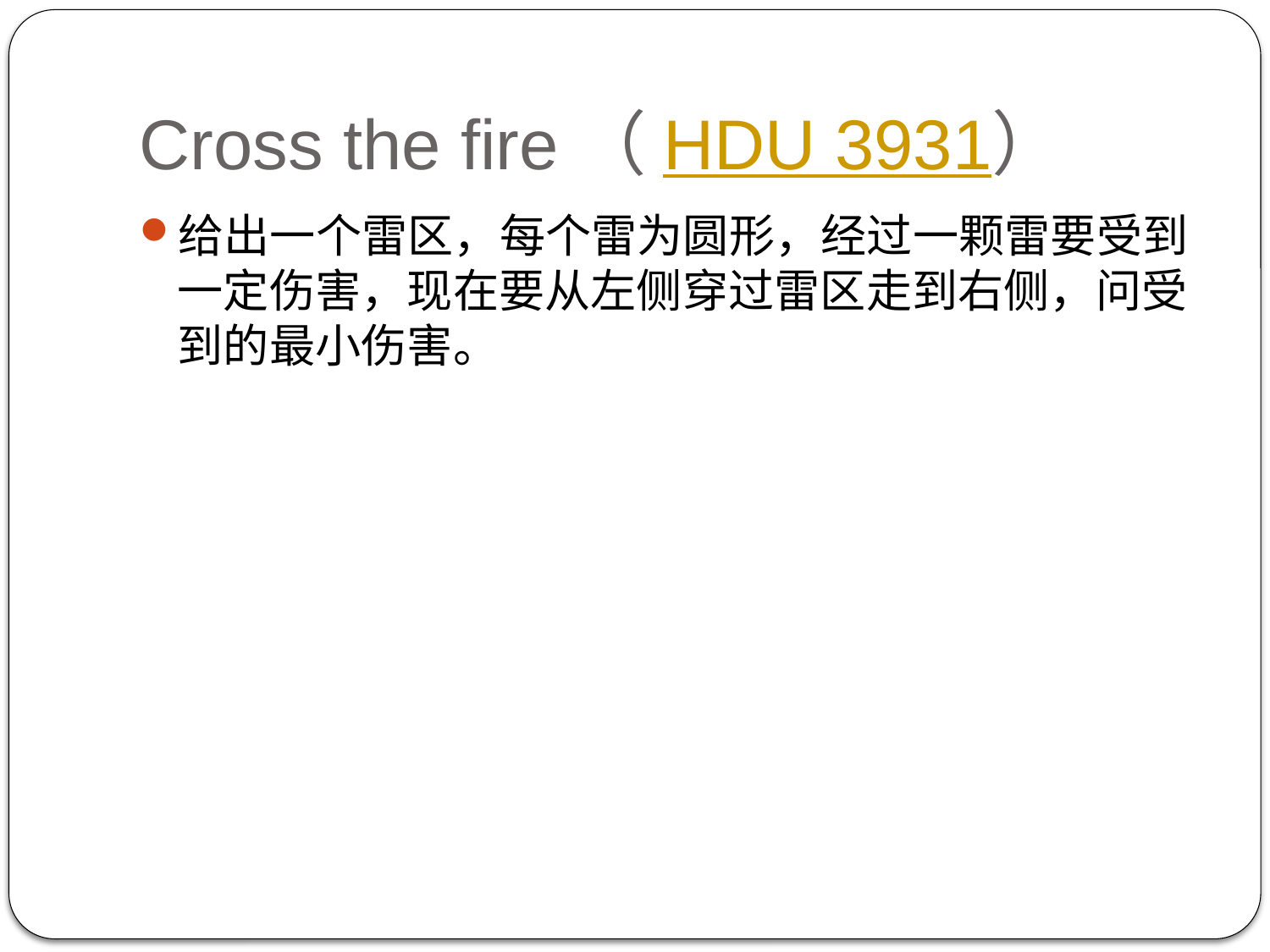

# Cross the fire（HDU 3931）
给出一个雷区，每个雷为圆形，经过一颗雷要受到一定伤害，现在要从左侧穿过雷区走到右侧，问受到的最小伤害。